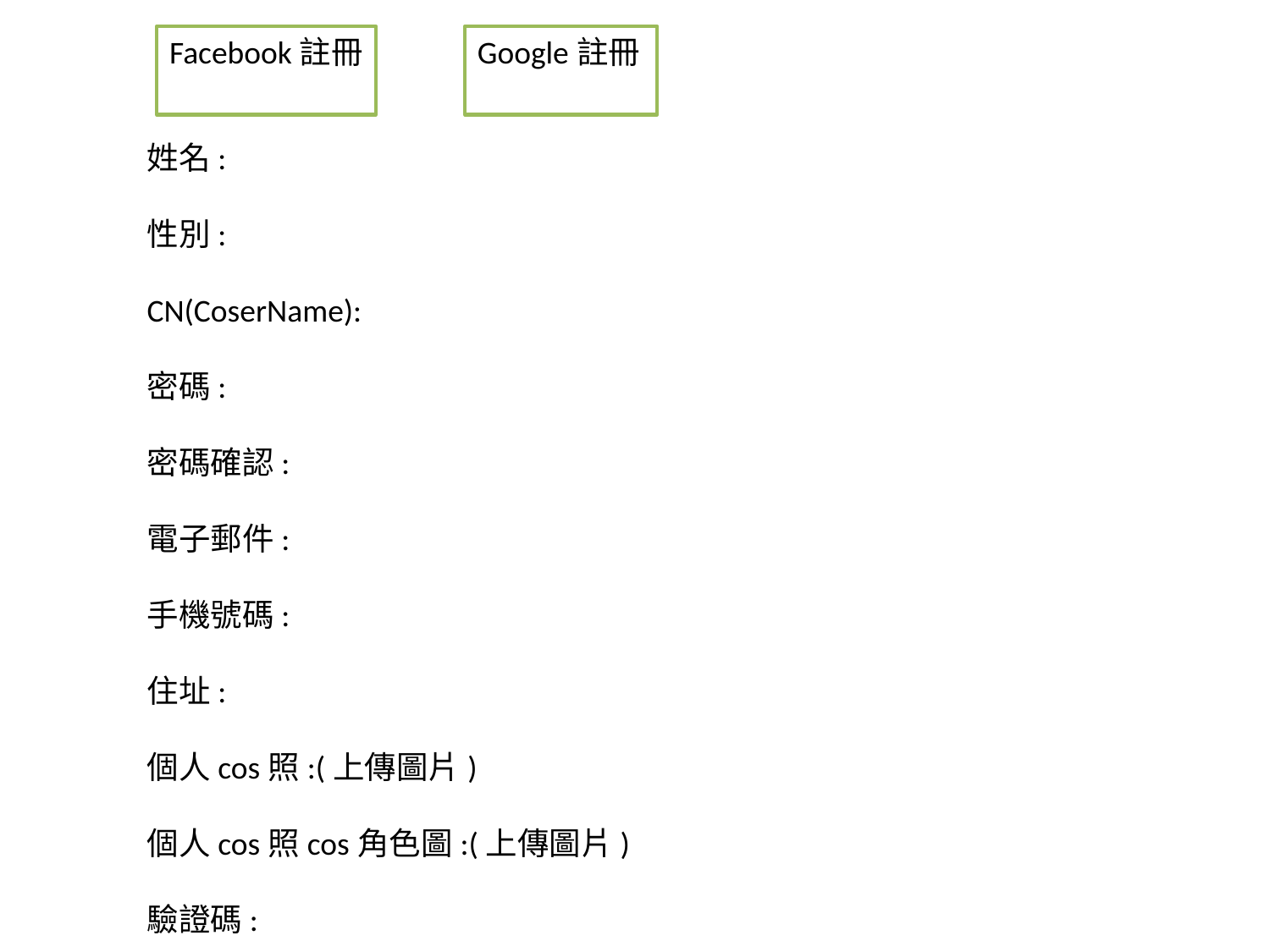

Facebook註冊

Google註冊

姓名:
性別:

CN(CoserName):

密碼:

密碼確認:

電子郵件:

手機號碼:

住址:

個人cos照:(上傳圖片)

個人cos照cos角色圖:(上傳圖片)

驗證碼: